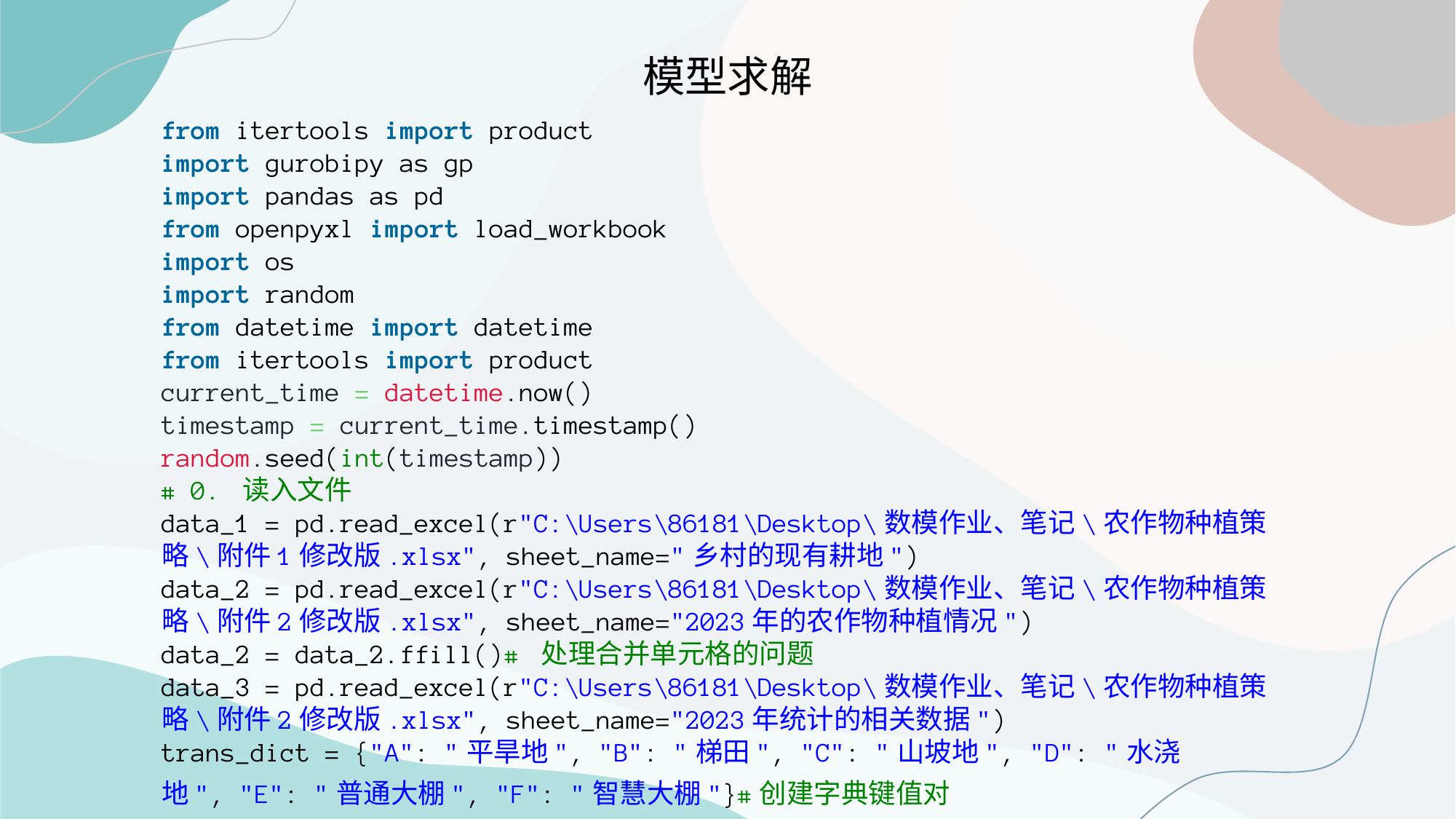

模型求解
from itertools import product
import gurobipy as gp
import pandas as pd
from openpyxl import load_workbook
import os
import random
from datetime import datetime
from itertools import product
current_time = datetime.now()
timestamp = current_time.timestamp()
random.seed(int(timestamp))
# 0. 读⼊⽂件
data_1 = pd.read_excel(r"C:\Users\86181\Desktop\数模作业、笔记\农作物种植策略\附件1修改版.xlsx", sheet_name="乡村的现有耕地")
data_2 = pd.read_excel(r"C:\Users\86181\Desktop\数模作业、笔记\农作物种植策略\附件2修改版.xlsx", sheet_name="2023年的农作物种植情况")
data_2 = data_2.ffill()# 处理合并单元格的问题
data_3 = pd.read_excel(r"C:\Users\86181\Desktop\数模作业、笔记\农作物种植策略\附件2修改版.xlsx", sheet_name="2023年统计的相关数据")
trans_dict = {"A": "平旱地", "B": "梯田", "C": "山坡地", "D": "水浇地", "E": "普通大棚", "F": "智慧大棚"}#创建字典键值对